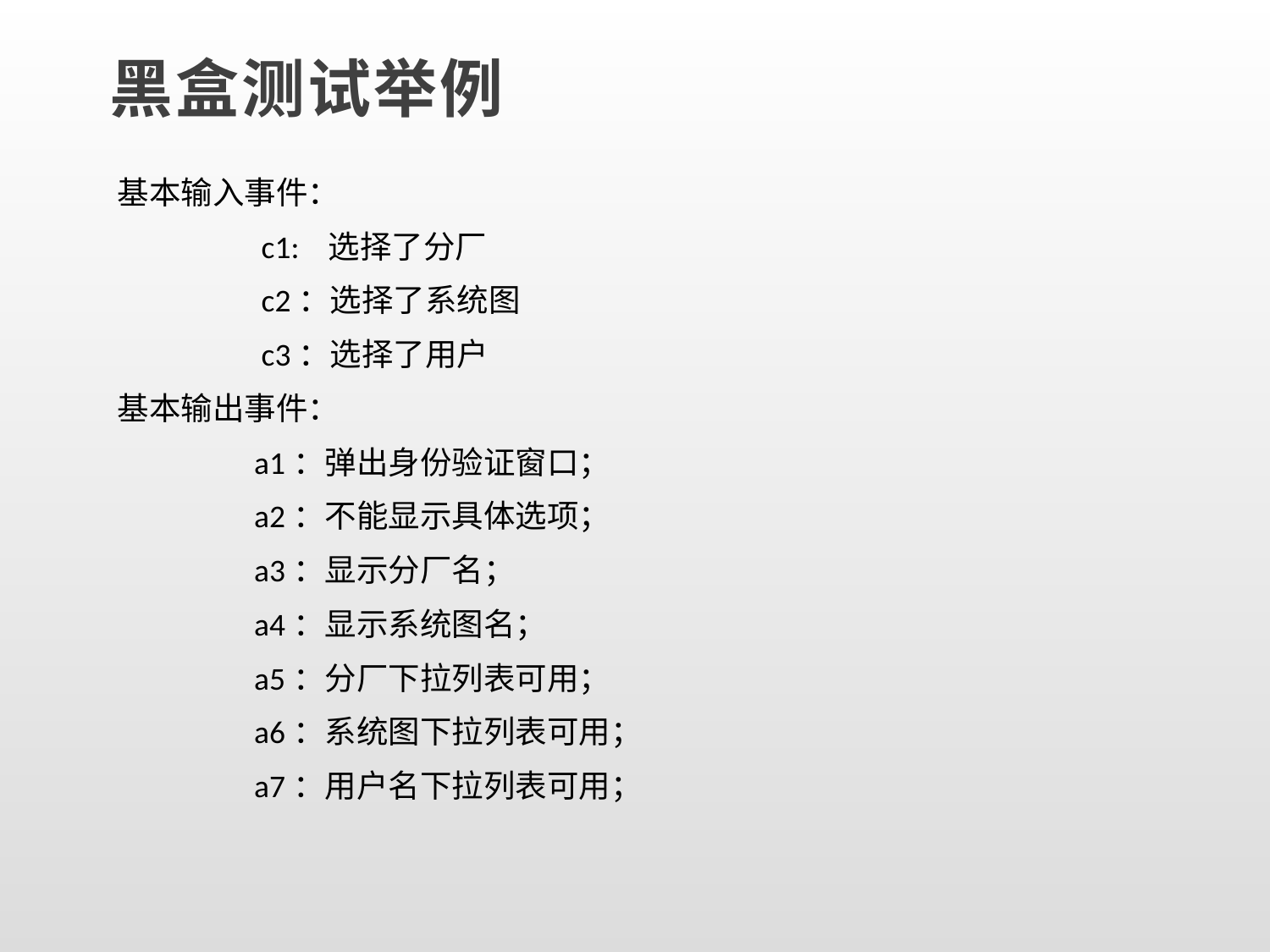

黑盒测试举例

基本输入事件：
                    c1:   选择了分厂
                    c2：选择了系统图
                    c3：选择了用户
基本输出事件：
                   a1：弹出身份验证窗口；
                   a2：不能显示具体选项；
                   a3：显示分厂名；
                   a4：显示系统图名；
                   a5：分厂下拉列表可用；
                   a6：系统图下拉列表可用；
                   a7：用户名下拉列表可用；